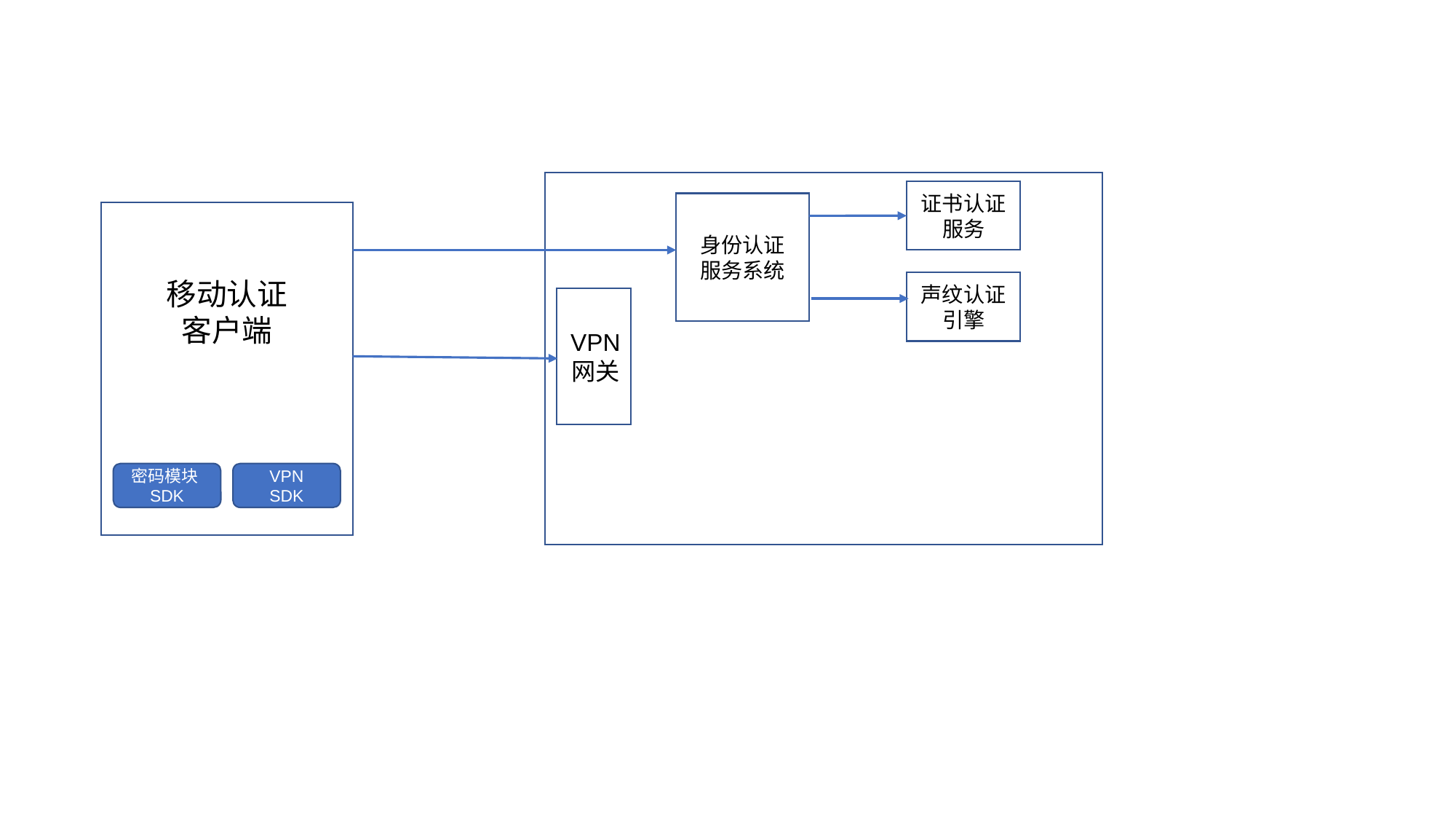

证书认证服务
身份认证
服务系统

移动认证
客户端
声纹认证引擎

VPN
网关
密码模块SDK
VPN
SDK